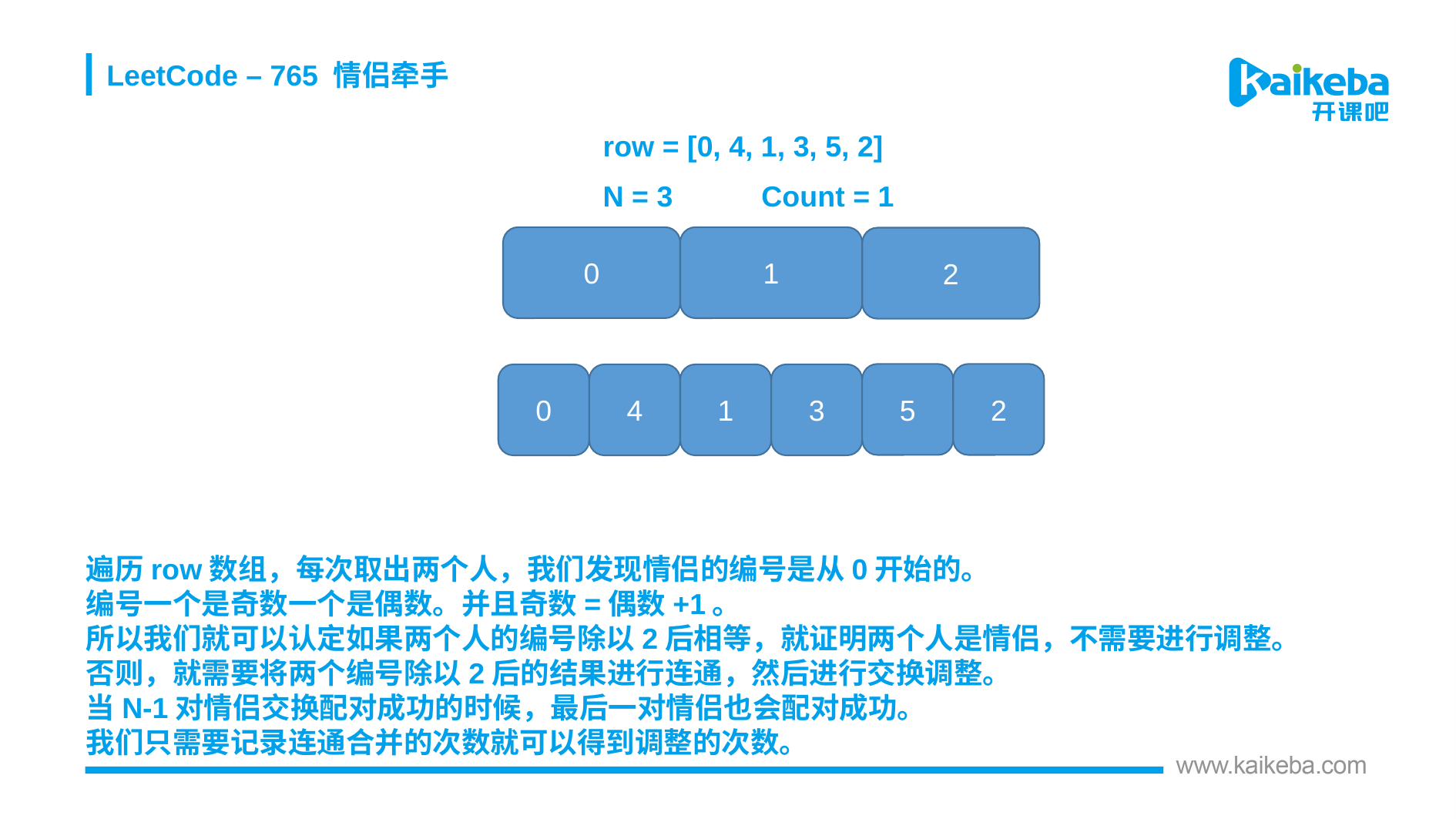

LeetCode – 765 情侣牵手

row = [0, 4, 1, 3, 5, 2]
N = 3           Count = 1
0
1
2
5
2
0
4
1
3
遍历row数组，每次取出两个人，我们发现情侣的编号是从0开始的。
编号一个是奇数一个是偶数。并且奇数=偶数+1。
所以我们就可以认定如果两个人的编号除以2后相等，就证明两个人是情侣，不需要进行调整。
否则，就需要将两个编号除以2后的结果进行连通，然后进行交换调整。
当N-1对情侣交换配对成功的时候，最后一对情侣也会配对成功。
我们只需要记录连通合并的次数就可以得到调整的次数。